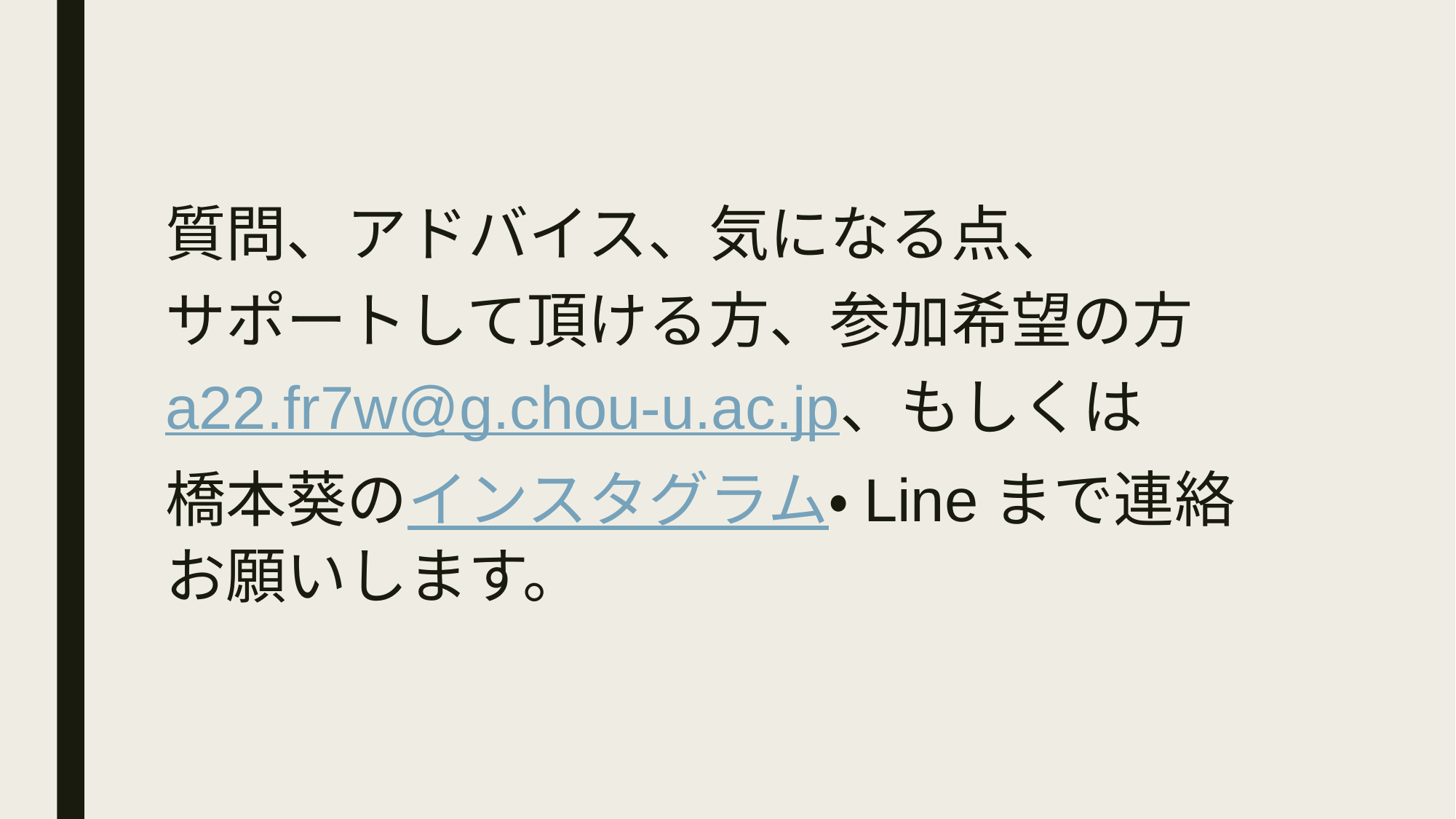

質問、アドバイス、気になる点、
サポートして頂ける方、参加希望の方
a22.fr7w@g.chou-u.ac.jp、もしくは
橋本葵のインスタグラム・Lineまで連絡お願いします。